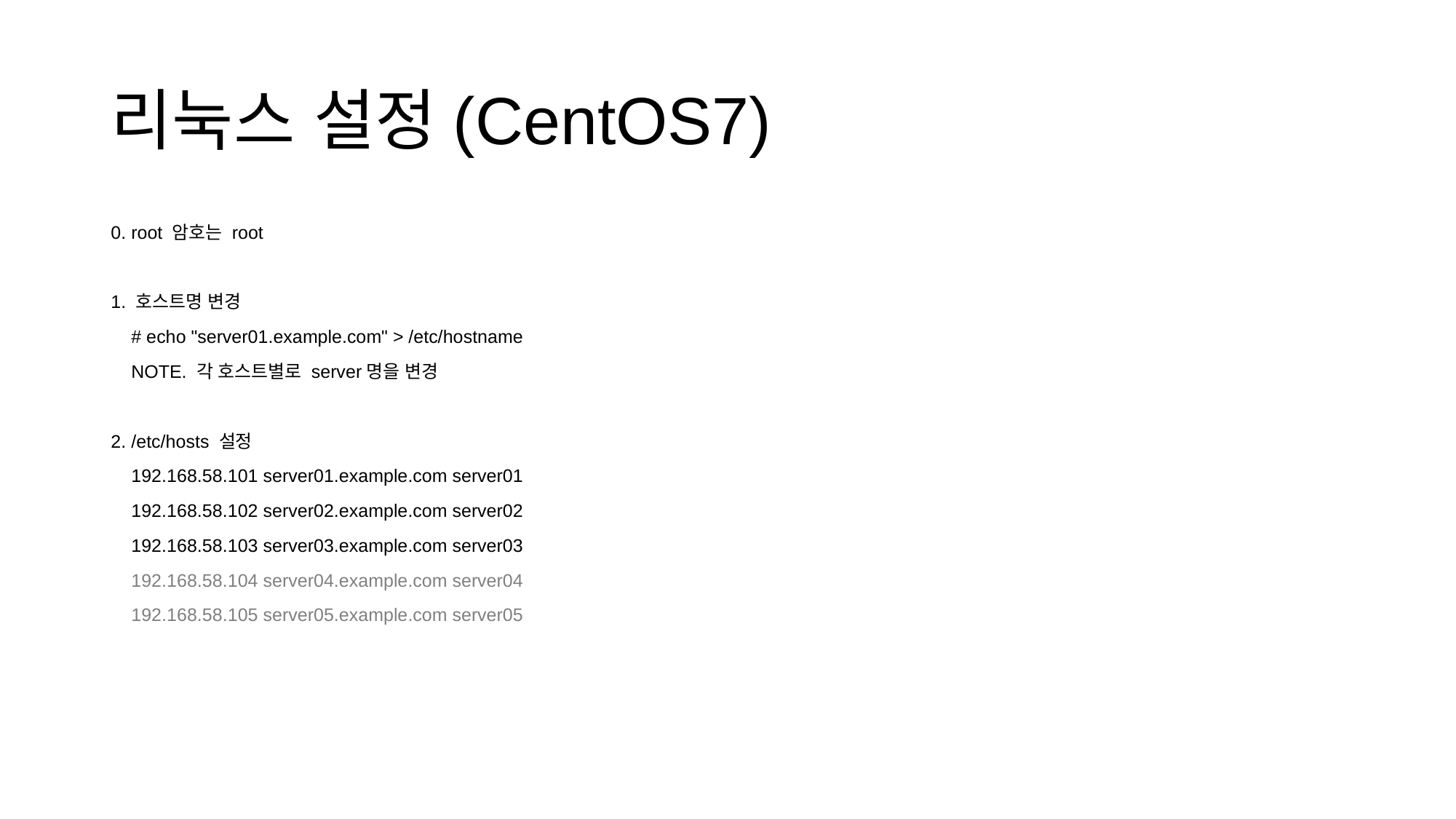

# 리눅스 설정(CentOS7)
0. root 암호는 root

1. 호스트명 변경
    # echo "server01.example.com" > /etc/hostname
    NOTE. 각 호스트별로 server명을 변경

2. /etc/hosts 설정
    192.168.58.101 server01.example.com server01
    192.168.58.102 server02.example.com server02
    192.168.58.103 server03.example.com server03
    192.168.58.104 server04.example.com server04
    192.168.58.105 server05.example.com server05